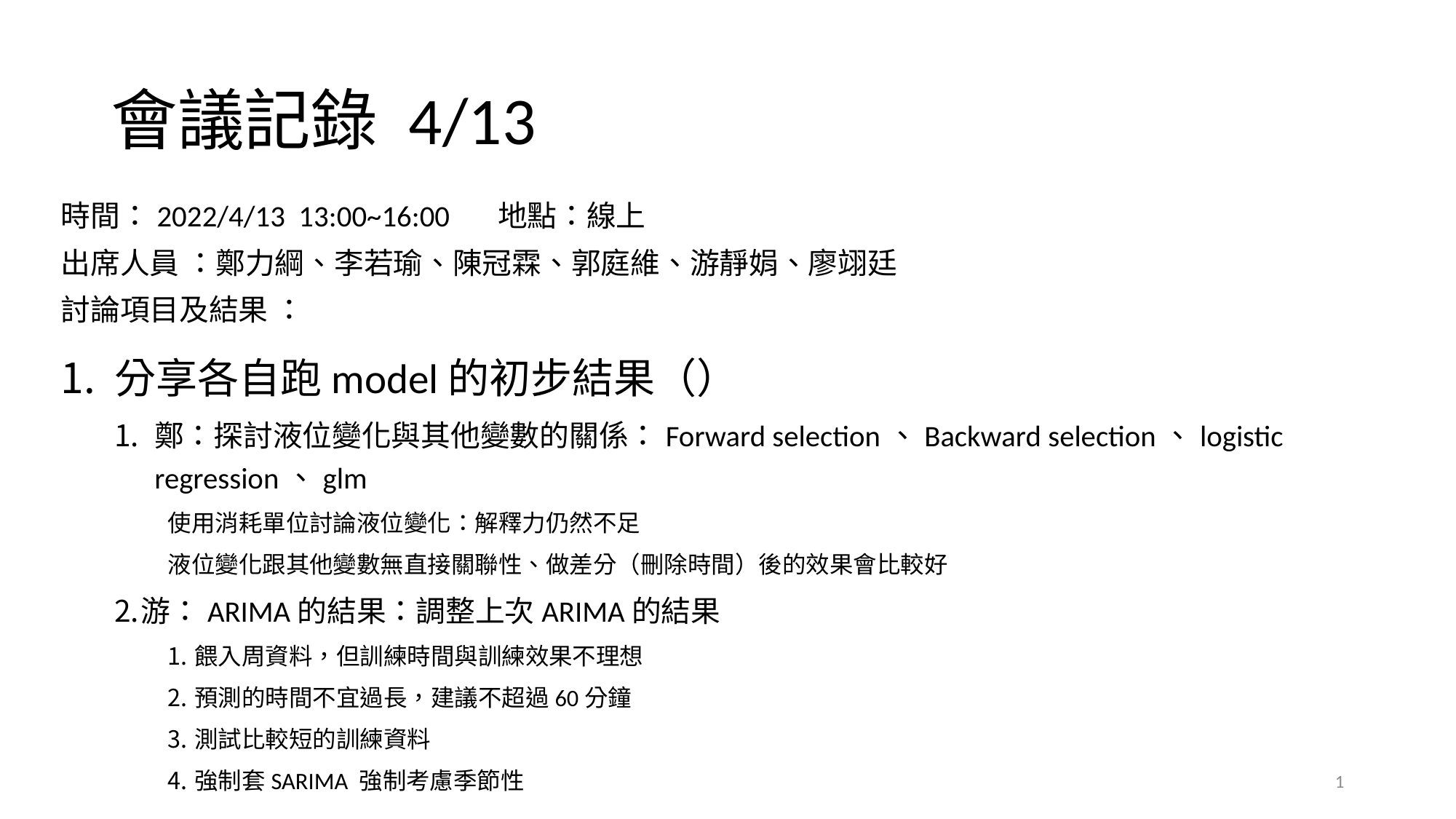

# 會議記錄 4/13
時間：2022/4/13  13:00~16:00      地點：線上
出席人員 ：鄭力綱、李若瑜、陳冠霖、郭庭維、游靜娟、廖翊廷
討論項目及結果 ：
分享各自跑model的初步結果（）
鄭：探討液位變化與其他變數的關係：Forward selection、Backward selection、logistic regression、glm
使用消耗單位討論液位變化：解釋力仍然不足
液位變化跟其他變數無直接關聯性、做差分（刪除時間）後的效果會比較好
游：ARIMA的結果：調整上次ARIMA的結果
餵入周資料，但訓練時間與訓練效果不理想
預測的時間不宜過長，建議不超過60分鐘
測試比較短的訓練資料
強制套SARIMA 強制考慮季節性
1